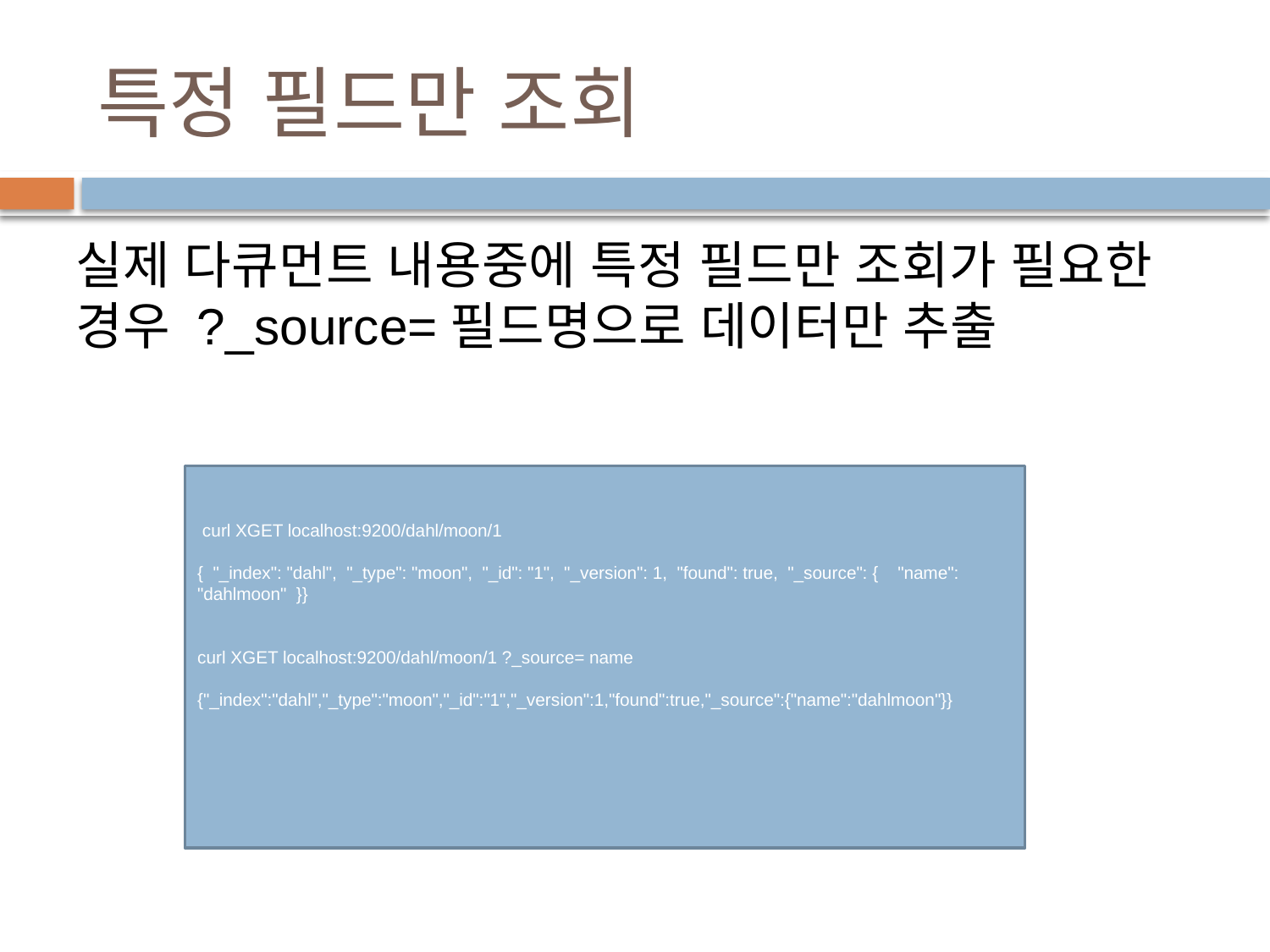

# 특정 필드만 조회
실제 다큐먼트 내용중에 특정 필드만 조회가 필요한 경우 ?_source=필드명으로 데이터만 추출

 curl XGET localhost:9200/dahl/moon/1

{  "_index": "dahl",  "_type": "moon",  "_id": "1",  "_version": 1,  "found": true,  "_source": {    "name": "dahlmoon"  }}

curl XGET localhost:9200/dahl/moon/1 ?_source= name

{"_index":"dahl","_type":"moon","_id":"1","_version":1,"found":true,"_source":{"name":"dahlmoon"}}